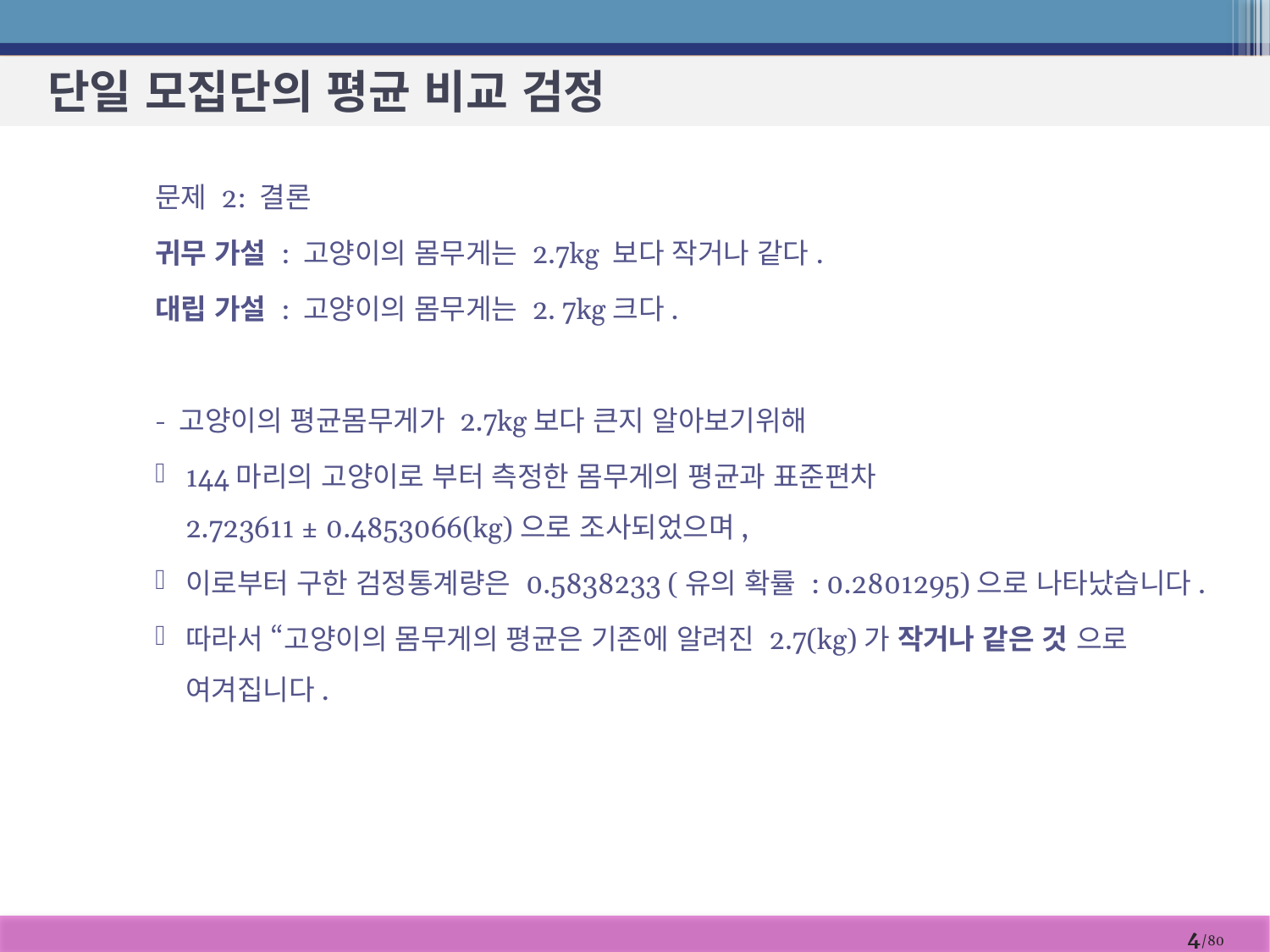

# 단일 모집단의 평균 비교 검정
문제 2: 결론
귀무 가설 : 고양이의 몸무게는 2.7kg 보다 작거나 같다.
대립 가설 : 고양이의 몸무게는 2. 7kg크다.

- 고양이의 평균몸무게가 2.7kg보다 큰지 알아보기위해
144마리의 고양이로 부터 측정한 몸무게의 평균과 표준편차
2.723611 ± 0.4853066(kg)으로 조사되었으며,
이로부터 구한 검정통계량은 0.5838233 (유의 확률 : 0.2801295)으로 나타났습니다.
따라서 “고양이의 몸무게의 평균은 기존에 알려진 2.7(kg)가 작거나 같은 것 으로 여겨집니다.